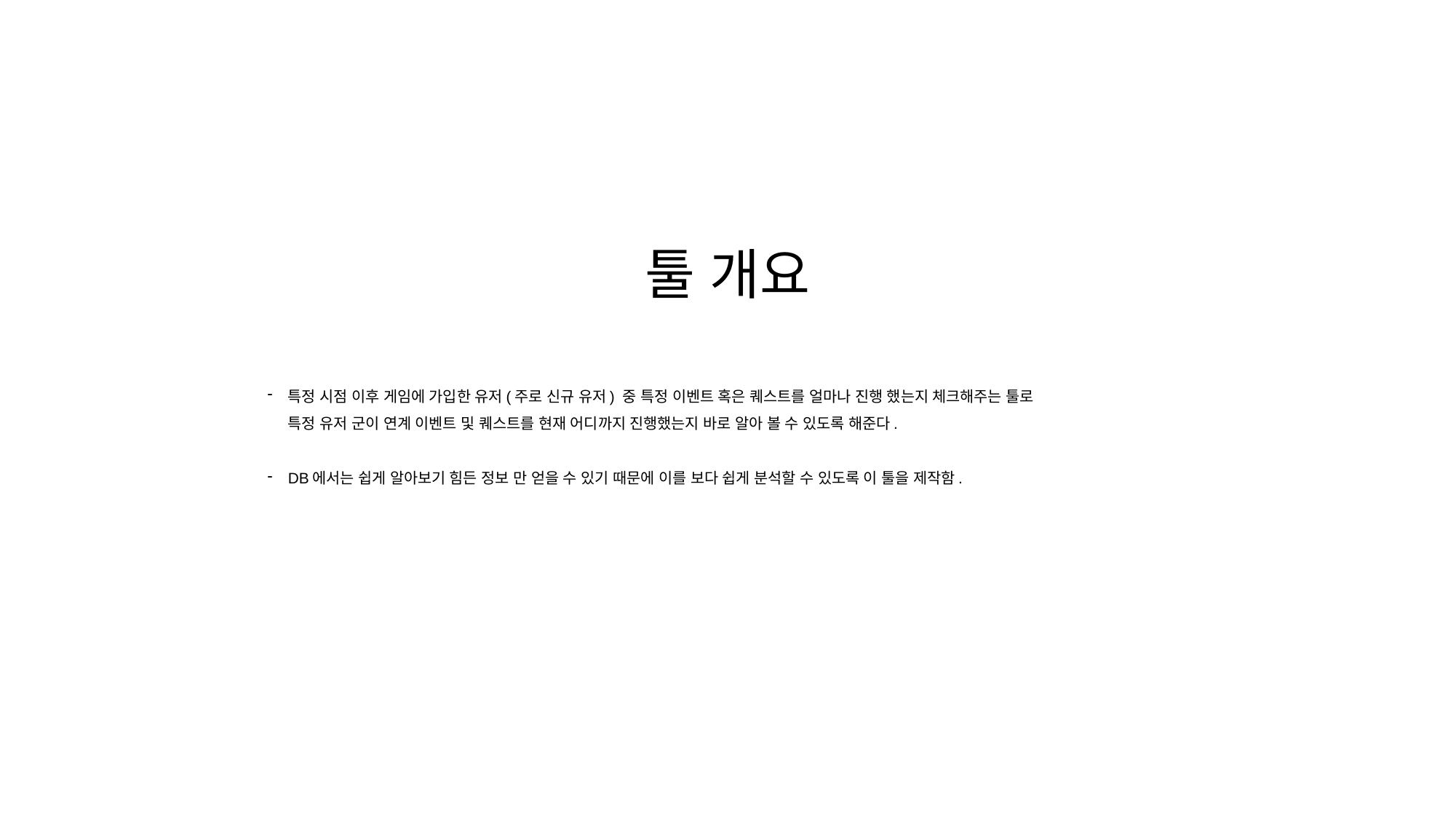

툴 개요
특정 시점 이후 게임에 가입한 유저(주로 신규 유저) 중 특정 이벤트 혹은 퀘스트를 얼마나 진행 했는지 체크해주는 툴로
특정 유저 군이 연계 이벤트 및 퀘스트를 현재 어디까지 진행했는지 바로 알아 볼 수 있도록 해준다.

DB에서는 쉽게 알아보기 힘든 정보 만 얻을 수 있기 때문에 이를 보다 쉽게 분석할 수 있도록 이 툴을 제작함.